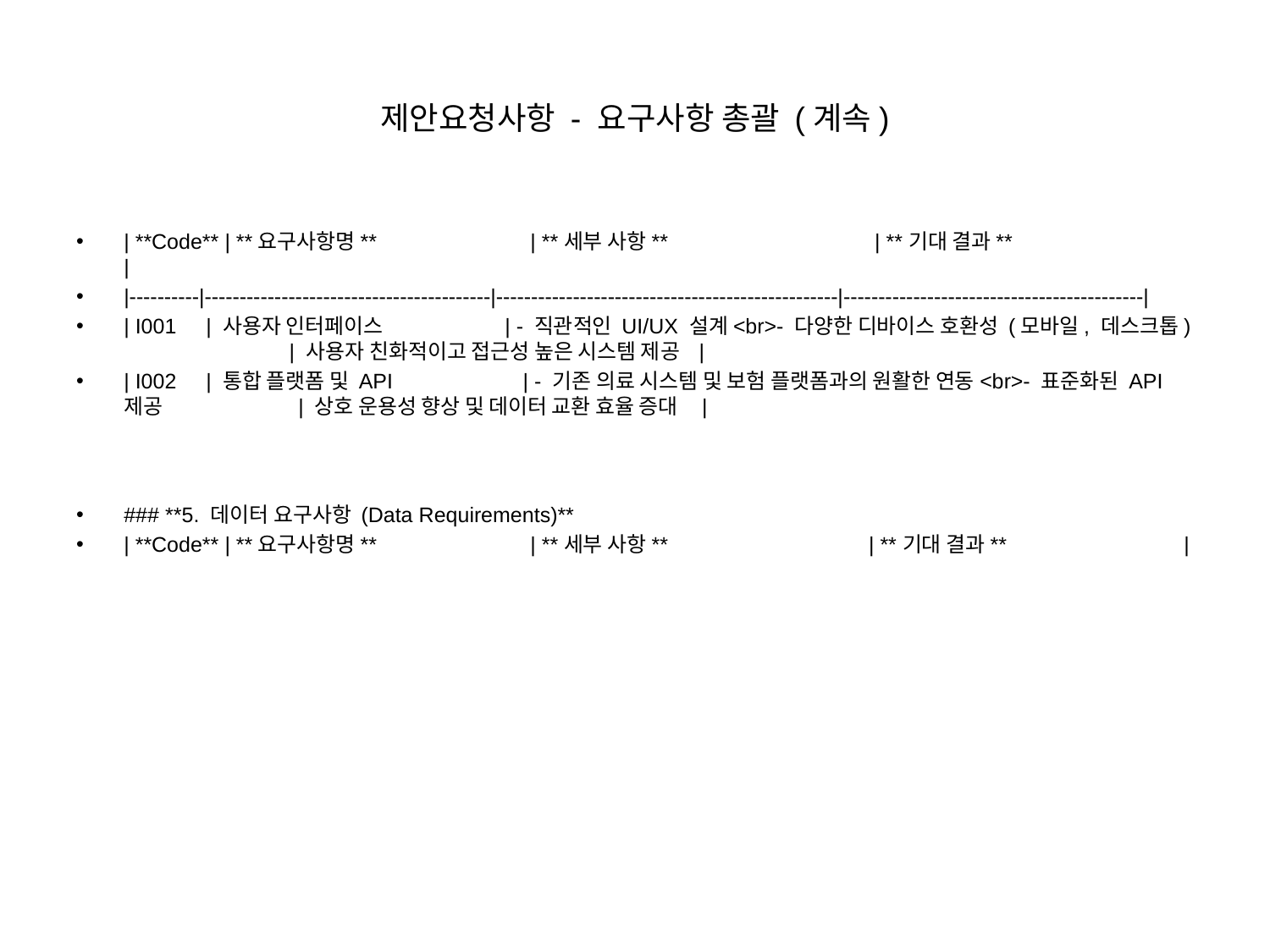

# 제안요청사항 - 요구사항 총괄 (계속)
| **Code** | **요구사항명**                          | **세부 사항**                                   | **기대 결과**                              |
|----------|-----------------------------------------|-------------------------------------------------|-------------------------------------------|
| I001     | 사용자 인터페이스                         | - 직관적인 UI/UX 설계<br>- 다양한 디바이스 호환성 (모바일, 데스크톱)                             | 사용자 친화적이고 접근성 높은 시스템 제공   |
| I002     | 통합 플랫폼 및 API                      | - 기존 의료 시스템 및 보험 플랫폼과의 원활한 연동<br>- 표준화된 API 제공                            | 상호 운용성 향상 및 데이터 교환 효율 증대    |

### **5. 데이터 요구사항 (Data Requirements)**
| **Code** | **요구사항명**                          | **세부 사항**                                  | **기대 결과**                              |